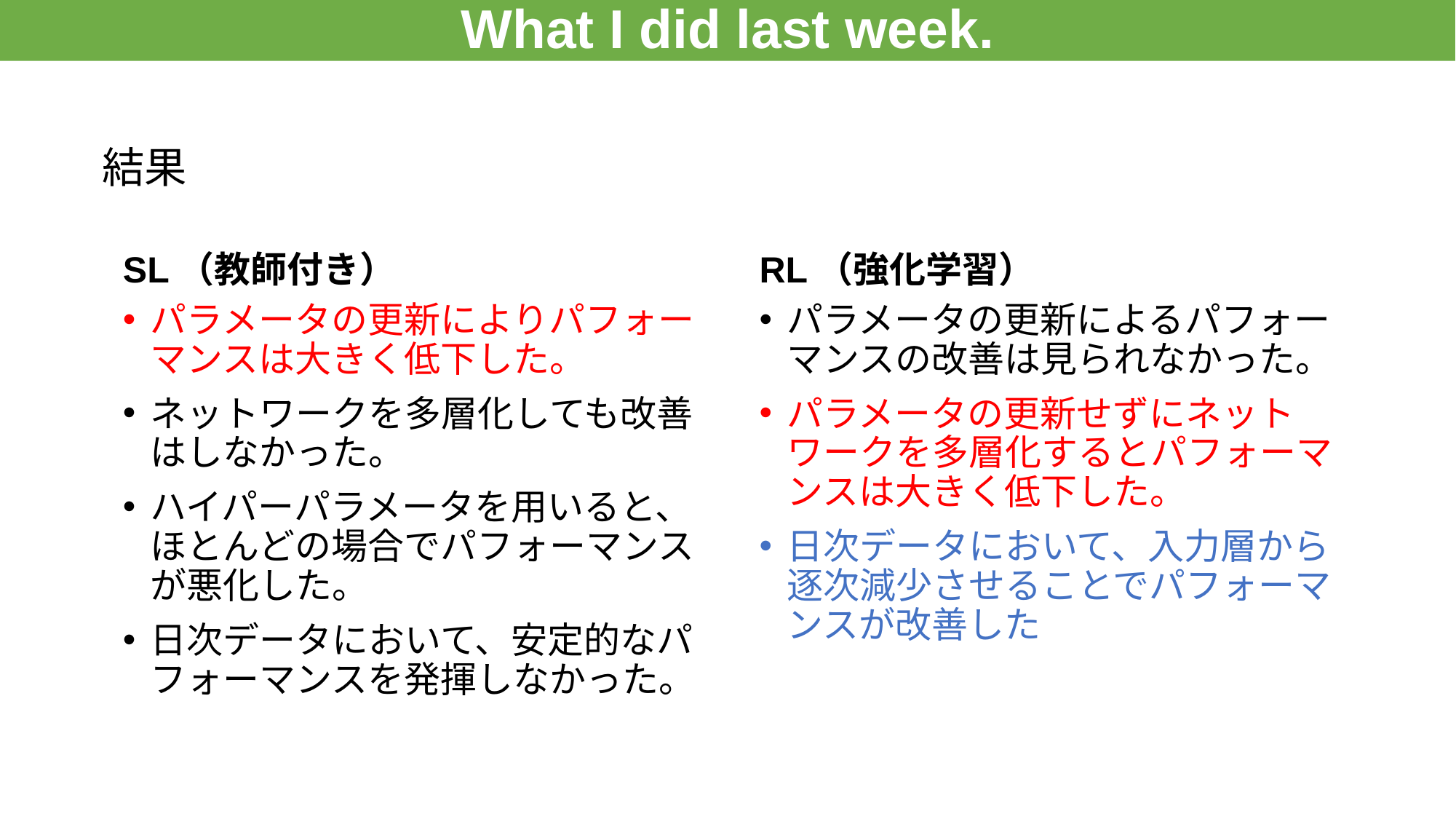

What I did last week.
# 結果
SL（教師付き）
RL（強化学習）
パラメータの更新によりパフォーマンスは大きく低下した。
ネットワークを多層化しても改善はしなかった。
ハイパーパラメータを用いると、ほとんどの場合でパフォーマンスが悪化した。
日次データにおいて、安定的なパフォーマンスを発揮しなかった。
パラメータの更新によるパフォーマンスの改善は見られなかった。
パラメータの更新せずにネットワークを多層化するとパフォーマンスは大きく低下した。
日次データにおいて、入力層から逐次減少させることでパフォーマンスが改善した